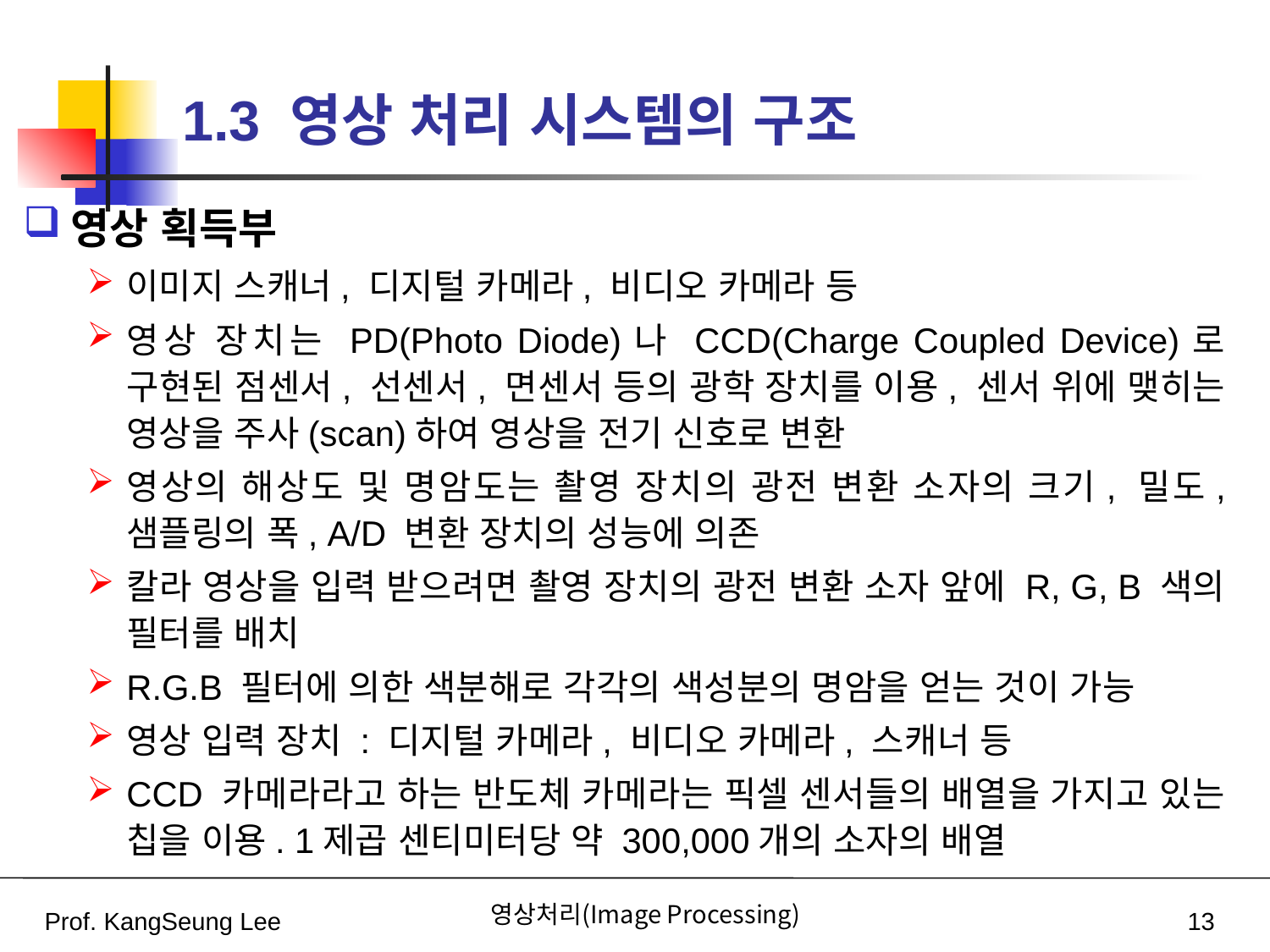

# 1.3 영상 처리 시스템의 구조
영상 획득부
이미지 스캐너, 디지털 카메라, 비디오 카메라 등
영상 장치는 PD(Photo Diode)나 CCD(Charge Coupled Device)로 구현된 점센서, 선센서, 면센서 등의 광학 장치를 이용, 센서 위에 맺히는 영상을 주사(scan)하여 영상을 전기 신호로 변환
영상의 해상도 및 명암도는 촬영 장치의 광전 변환 소자의 크기, 밀도, 샘플링의 폭, A/D 변환 장치의 성능에 의존
칼라 영상을 입력 받으려면 촬영 장치의 광전 변환 소자 앞에 R, G, B 색의 필터를 배치
R.G.B 필터에 의한 색분해로 각각의 색성분의 명암을 얻는 것이 가능
영상 입력 장치 : 디지털 카메라, 비디오 카메라, 스캐너 등
CCD 카메라라고 하는 반도체 카메라는 픽셀 센서들의 배열을 가지고 있는 칩을 이용. 1제곱 센티미터당 약 300,000개의 소자의 배열
Prof. KangSeung Lee
영상처리(Image Processing)
13